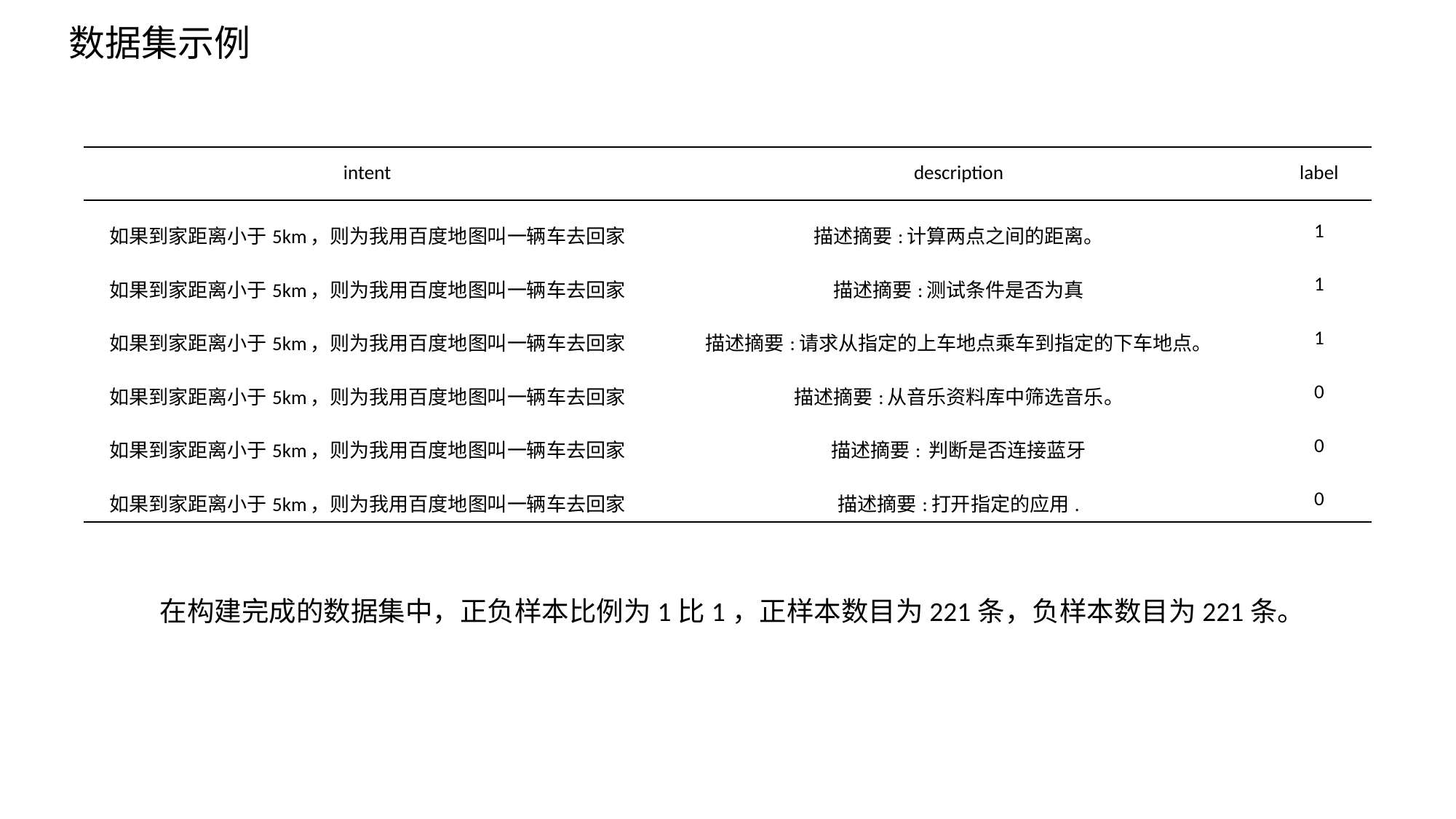

数据集示例
| intent | description | label |
| --- | --- | --- |
| 如果到家距离小于5km，则为我用百度地图叫一辆车去回家 | 描述摘要:计算两点之间的距离。 | 1 |
| 如果到家距离小于5km，则为我用百度地图叫一辆车去回家 | 描述摘要:测试条件是否为真 | 1 |
| 如果到家距离小于5km，则为我用百度地图叫一辆车去回家 | 描述摘要:请求从指定的上车地点乘车到指定的下车地点。 | 1 |
| 如果到家距离小于5km，则为我用百度地图叫一辆车去回家 | 描述摘要:从音乐资料库中筛选音乐。 | 0 |
| 如果到家距离小于5km，则为我用百度地图叫一辆车去回家 | 描述摘要: 判断是否连接蓝牙 | 0 |
| 如果到家距离小于5km，则为我用百度地图叫一辆车去回家 | 描述摘要:打开指定的应用. | 0 |
在构建完成的数据集中，正负样本比例为1比1，正样本数目为221条，负样本数目为221条。